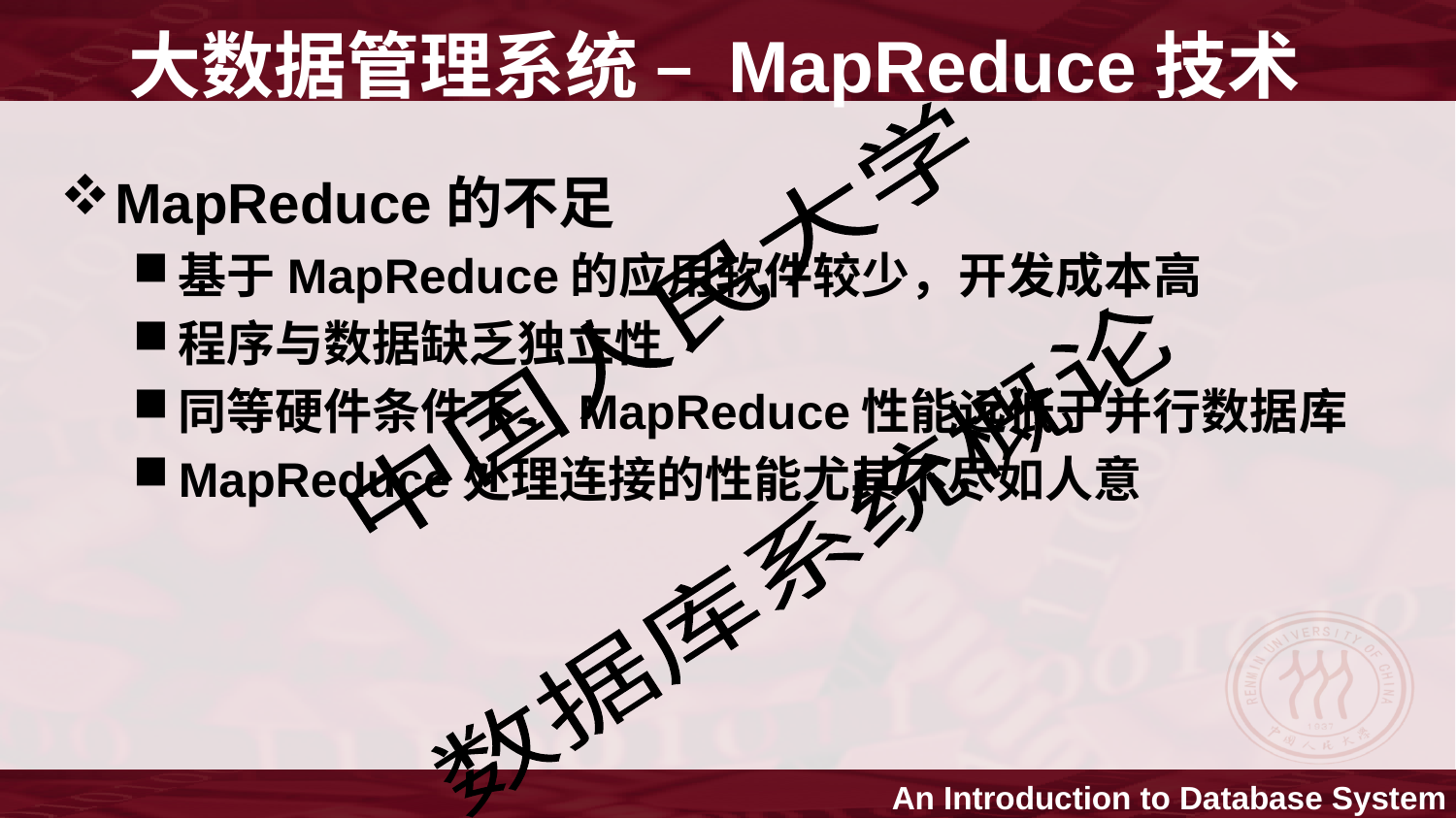

# 大数据管理系统 – MapReduce技术
MapReduce的不足
基于MapReduce的应用软件较少，开发成本高
程序与数据缺乏独立性
同等硬件条件下，MapReduce性能远低于并行数据库
MapReduce处理连接的性能尤其不尽如人意